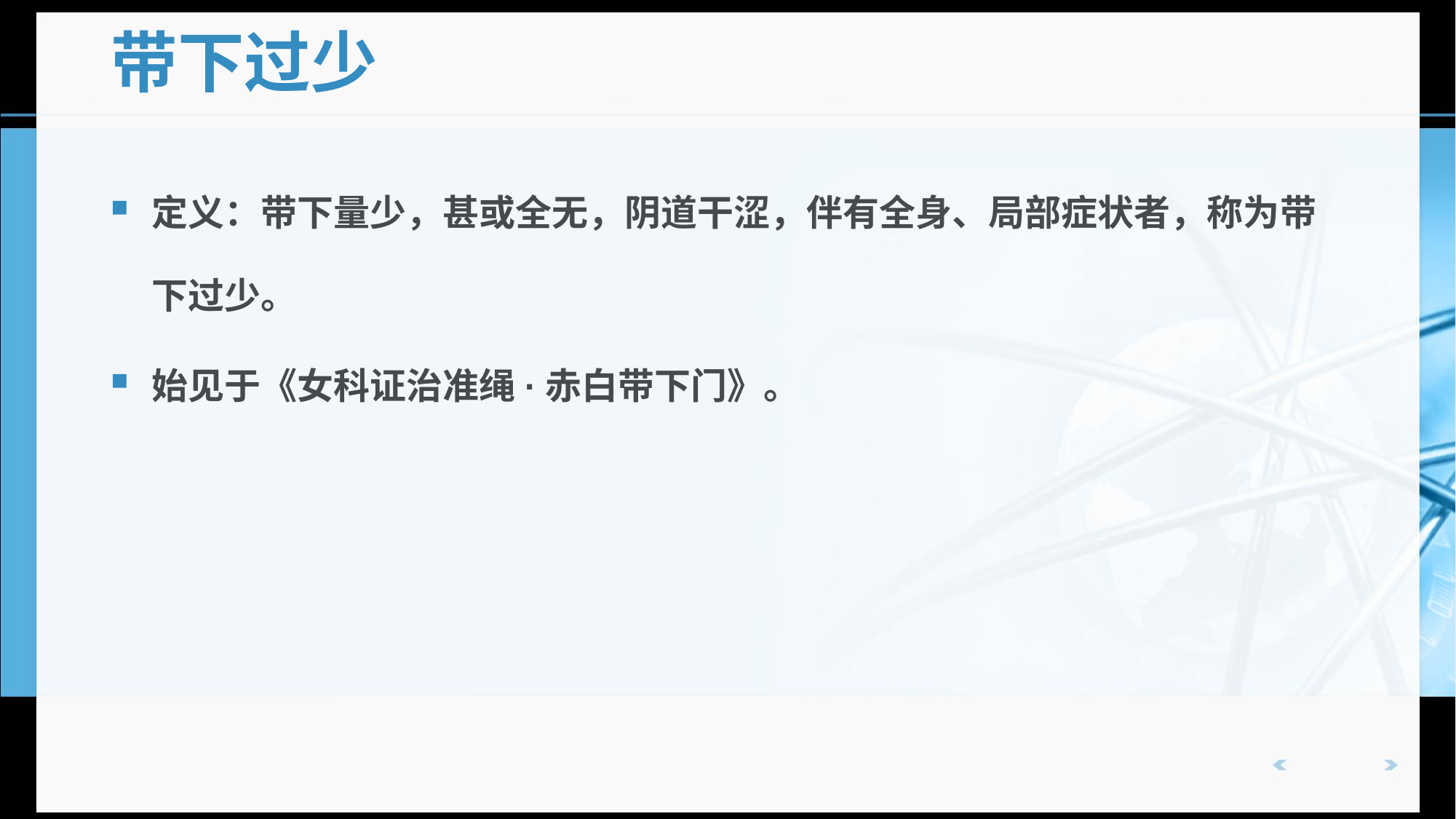

# 带下过少
定义：带下量少，甚或全无，阴道干涩，伴有全身、局部症状者，称为带下过少。
始见于《女科证治准绳·赤白带下门》。